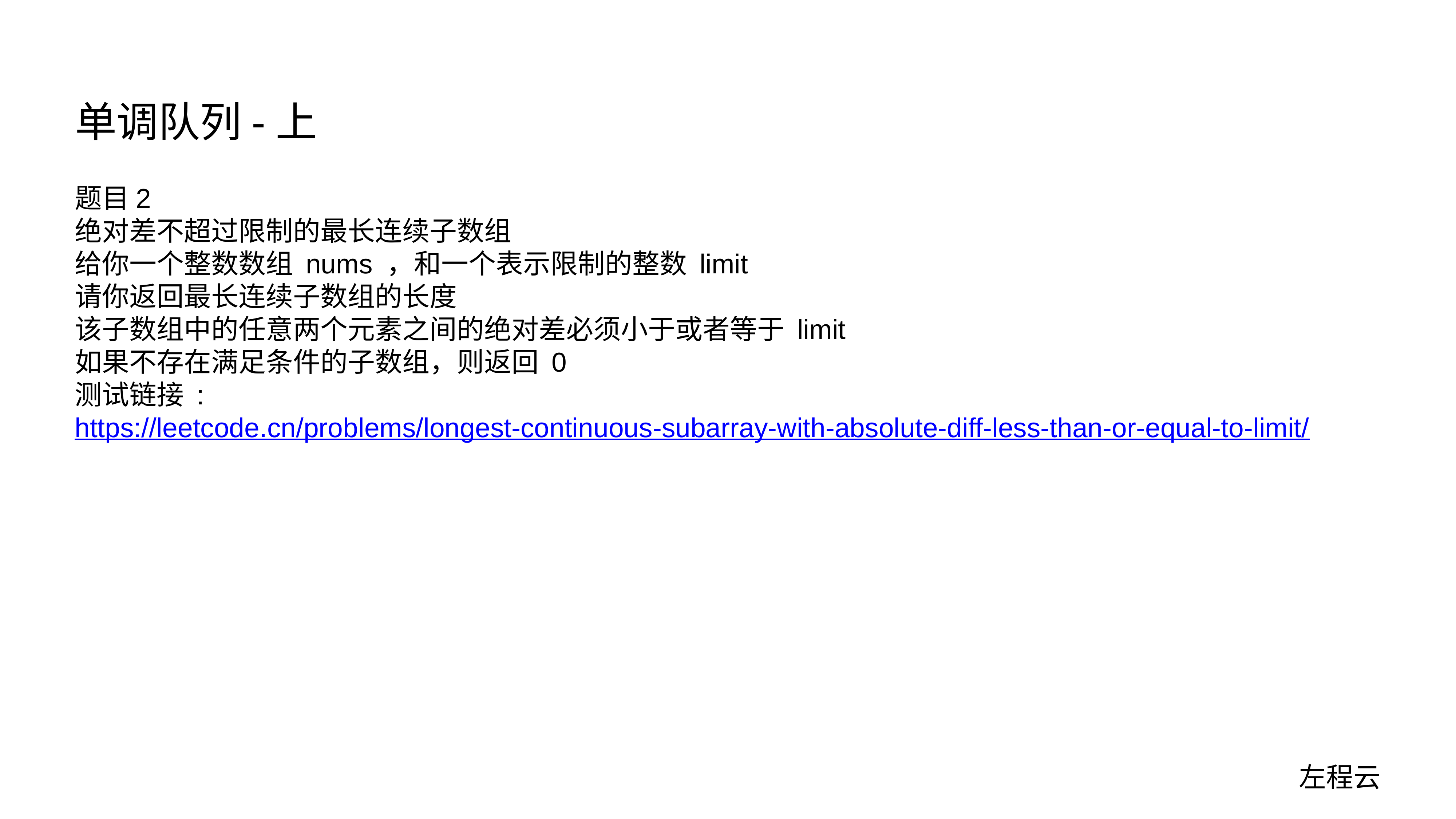

# 单调队列-上
题目2
绝对差不超过限制的最长连续子数组
给你一个整数数组 nums ，和一个表示限制的整数 limit
请你返回最长连续子数组的长度
该子数组中的任意两个元素之间的绝对差必须小于或者等于 limit
如果不存在满足条件的子数组，则返回 0
测试链接 : https://leetcode.cn/problems/longest-continuous-subarray-with-absolute-diff-less-than-or-equal-to-limit/
左程云